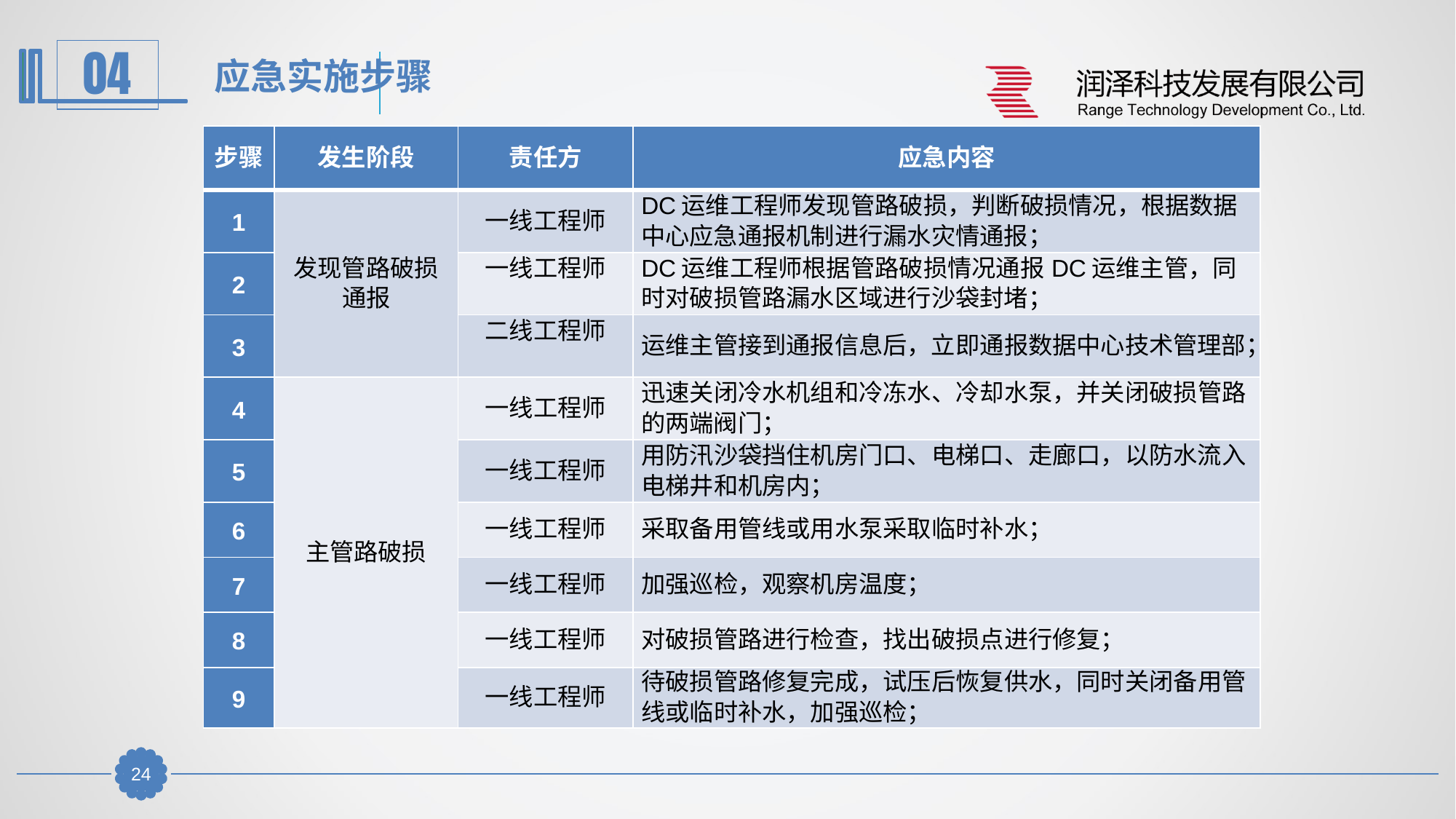

应急实施步骤
| 步骤 | 发生阶段 | 责任方 | 应急内容 |
| --- | --- | --- | --- |
| 1 | 发现管路破损通报 | 一线工程师 | DC运维工程师发现管路破损，判断破损情况，根据数据中心应急通报机制进行漏水灾情通报； |
| 2 |  | 一线工程师 | DC运维工程师根据管路破损情况通报DC运维主管，同时对破损管路漏水区域进行沙袋封堵； |
| 3 |  | 二线工程师 | 运维主管接到通报信息后，立即通报数据中心技术管理部； |
| 4 | 主管路破损 | 一线工程师 | 迅速关闭冷水机组和冷冻水、冷却水泵，并关闭破损管路的两端阀门； |
| 5 |  | 一线工程师 | 用防汛沙袋挡住机房门口、电梯口、走廊口，以防水流入电梯井和机房内； |
| 6 |  | 一线工程师 | 采取备用管线或用水泵采取临时补水； |
| 7 |  | 一线工程师 | 加强巡检，观察机房温度； |
| 8 |  | 一线工程师 | 对破损管路进行检查，找出破损点进行修复； |
| 9 |  | 一线工程师 | 待破损管路修复完成，试压后恢复供水，同时关闭备用管线或临时补水，加强巡检； |
24